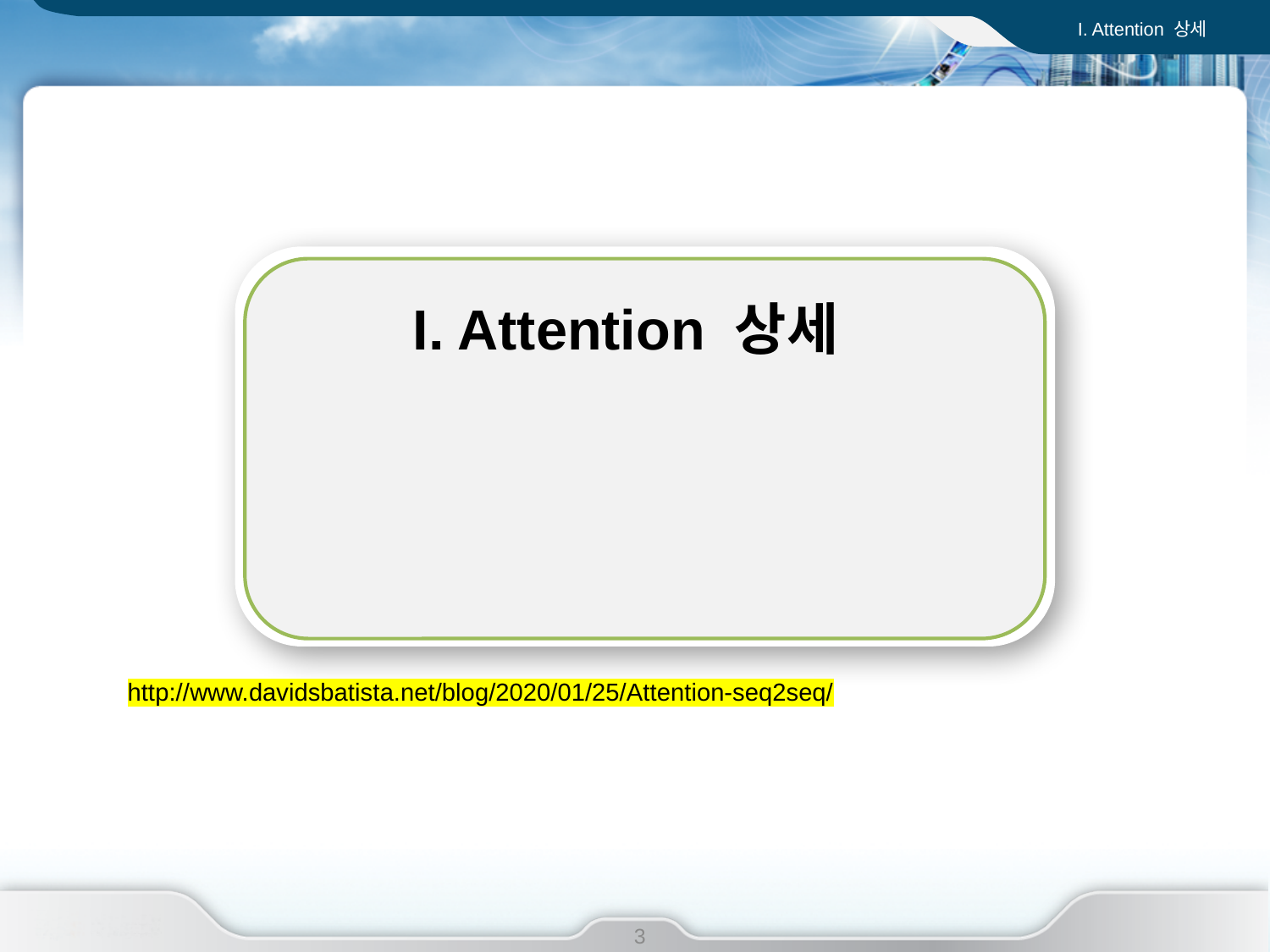

I. Attention 상세

I. Attention 상세

I. 사업 개요
http://www.davidsbatista.net/blog/2020/01/25/Attention-seq2seq/
3